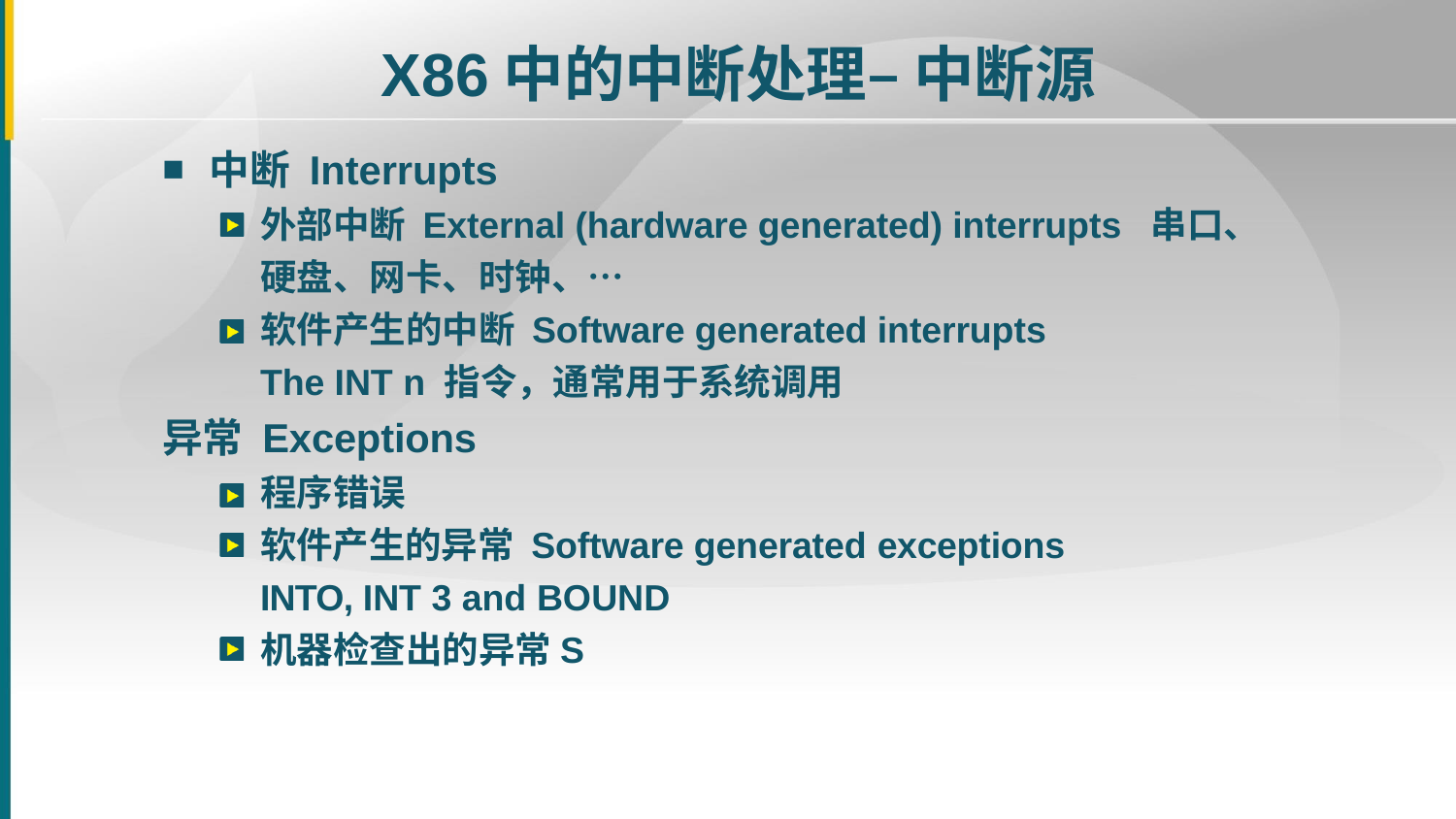

# X86中的中断处理– 中断源
中断 Interrupts
外部中断 External (hardware generated) interrupts  串口、硬盘、网卡、时钟、…
软件产生的中断 Software generated interrupts
The INT n 指令，通常用于系统调用
异常 Exceptions
程序错误
软件产生的异常 Software generated exceptions
INTO, INT 3 and BOUND
机器检查出的异常S